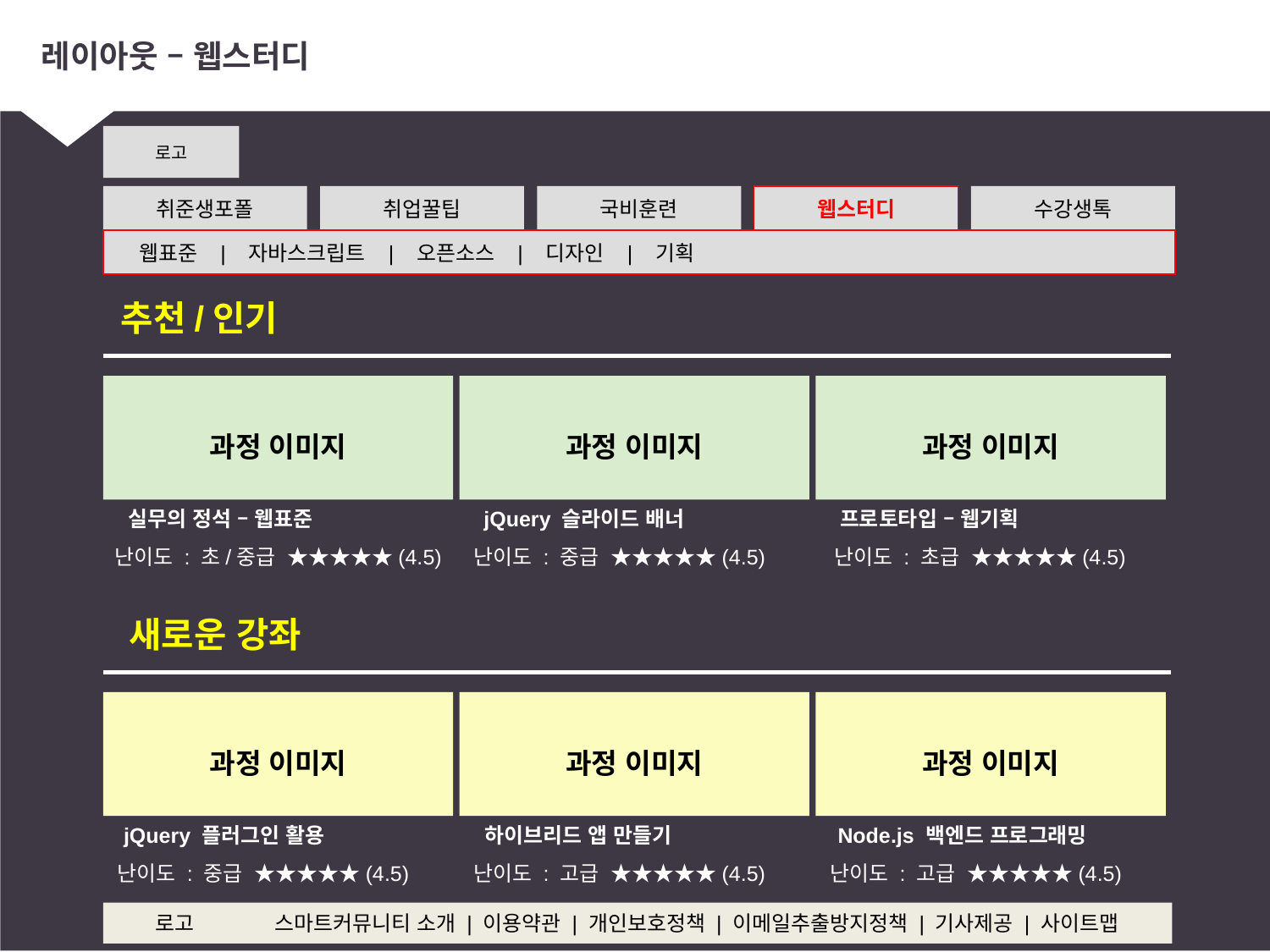

# 레이아웃 – 웹스터디
로고
취준생포폴
취업꿀팁
국비훈련
웹스터디
수강생톡
    웹표준   |   자바스크립트   |   오픈소스   |   디자인   |   기획
추천/인기
과정 이미지
과정 이미지
과정 이미지
실무의 정석 – 웹표준
jQuery 슬라이드 배너
프로토타입 – 웹기획
난이도 : 초/중급  ★★★★★(4.5)
난이도 : 중급  ★★★★★(4.5)
난이도 : 초급  ★★★★★(4.5)
새로운 강좌
과정 이미지
과정 이미지
과정 이미지
jQuery 플러그인 활용
하이브리드 앱 만들기
Node.js 백엔드 프로그래밍
난이도 : 중급  ★★★★★(4.5)
난이도 : 고급  ★★★★★(4.5)
난이도 : 고급  ★★★★★(4.5)
로고

스마트커뮤니티 소개 | 이용약관 | 개인보호정책 | 이메일추출방지정책 | 기사제공 | 사이트맵